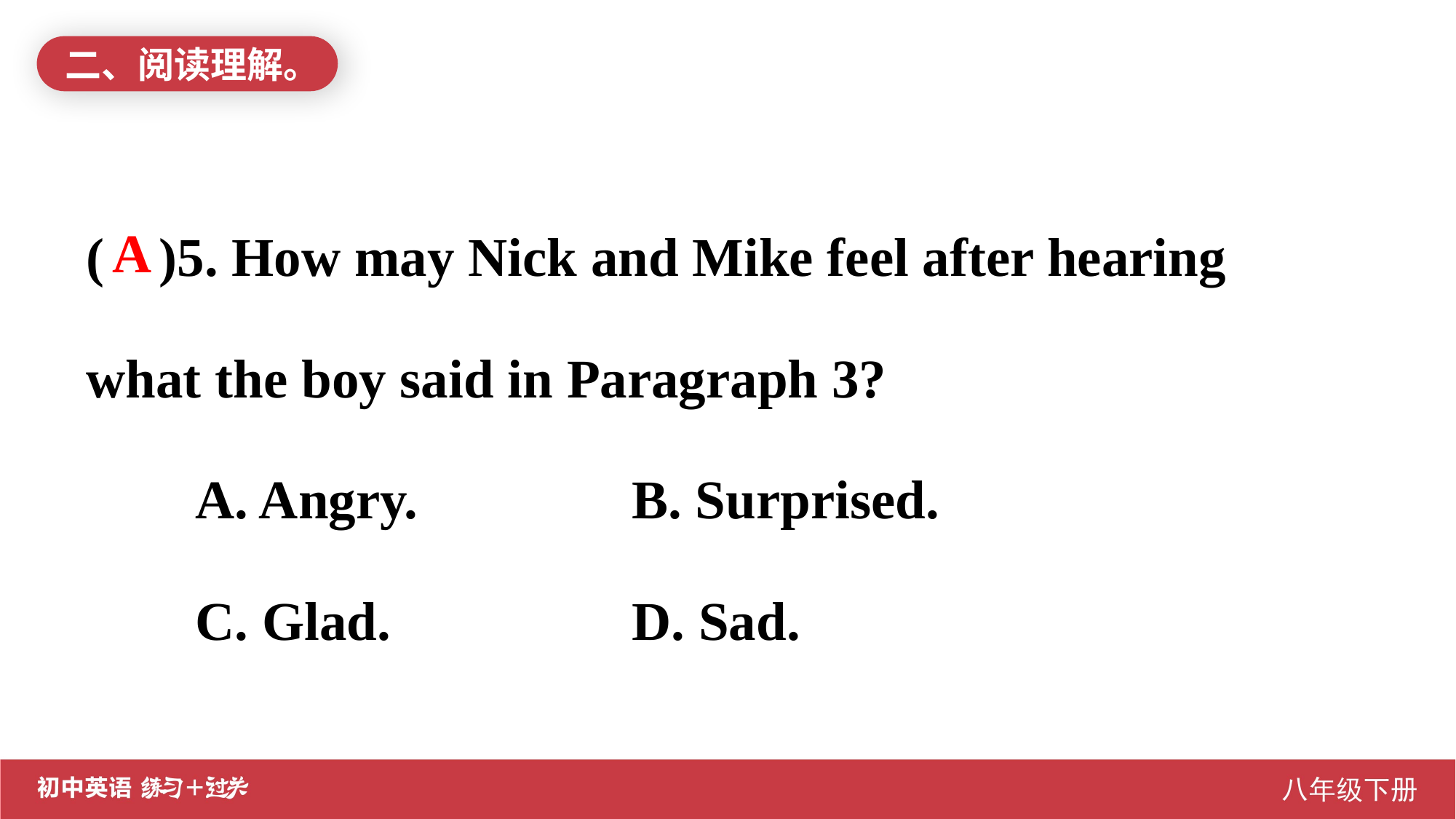

二、阅读理解。
(    )5. How may Nick and Mike feel after hearing what the boy said in Paragraph 3?
A. Angry. 		B. Surprised.
C. Glad. 			D. Sad.
A